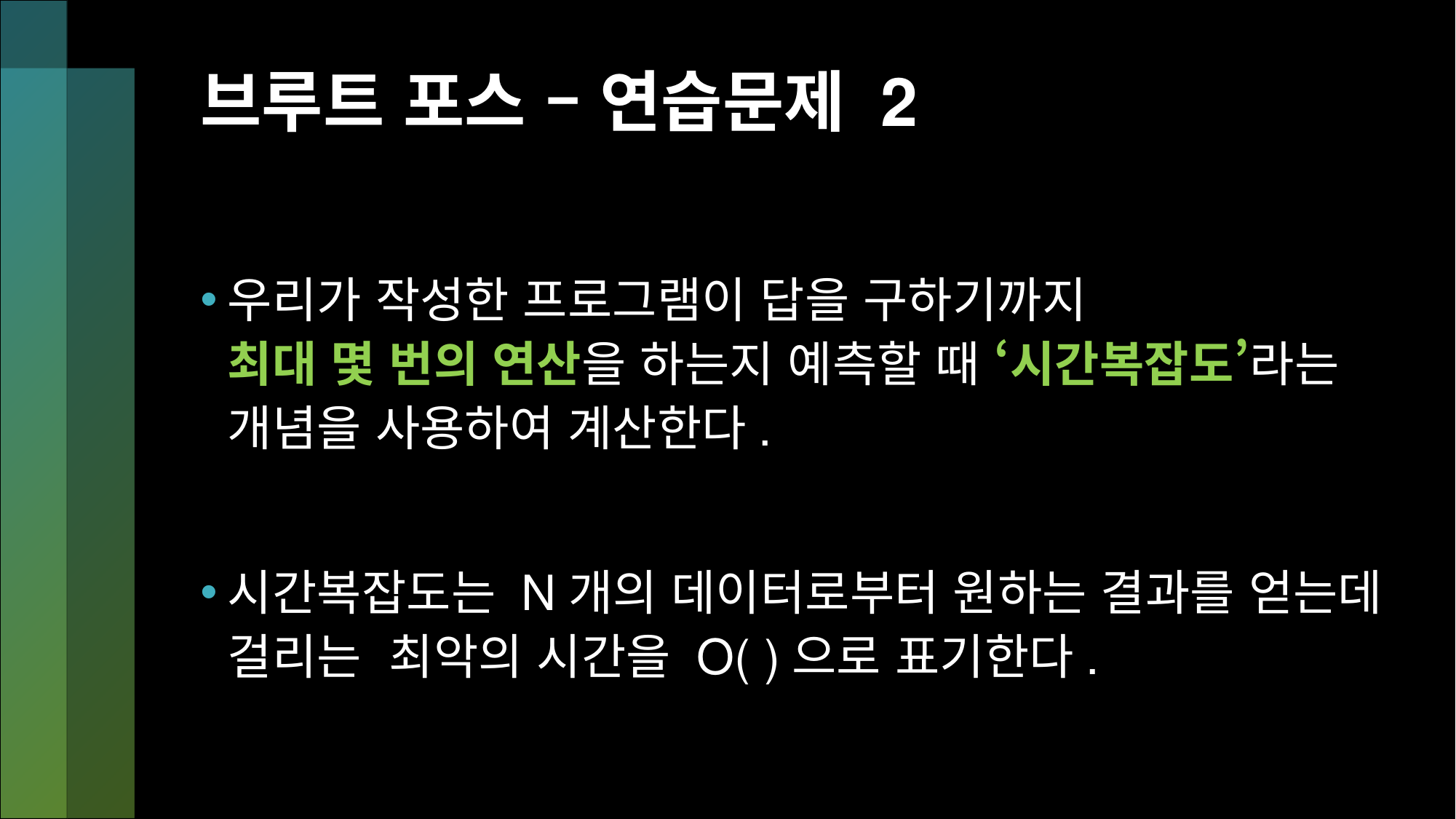

# 브루트 포스 – 연습문제 2
우리가 작성한 프로그램이 답을 구하기까지
최대 몇 번의 연산을 하는지 예측할 때 ‘시간복잡도’라는 개념을 사용하여 계산한다.

시간복잡도는 N개의 데이터로부터 원하는 결과를 얻는데 걸리는  최악의 시간을 O( )으로 표기한다.